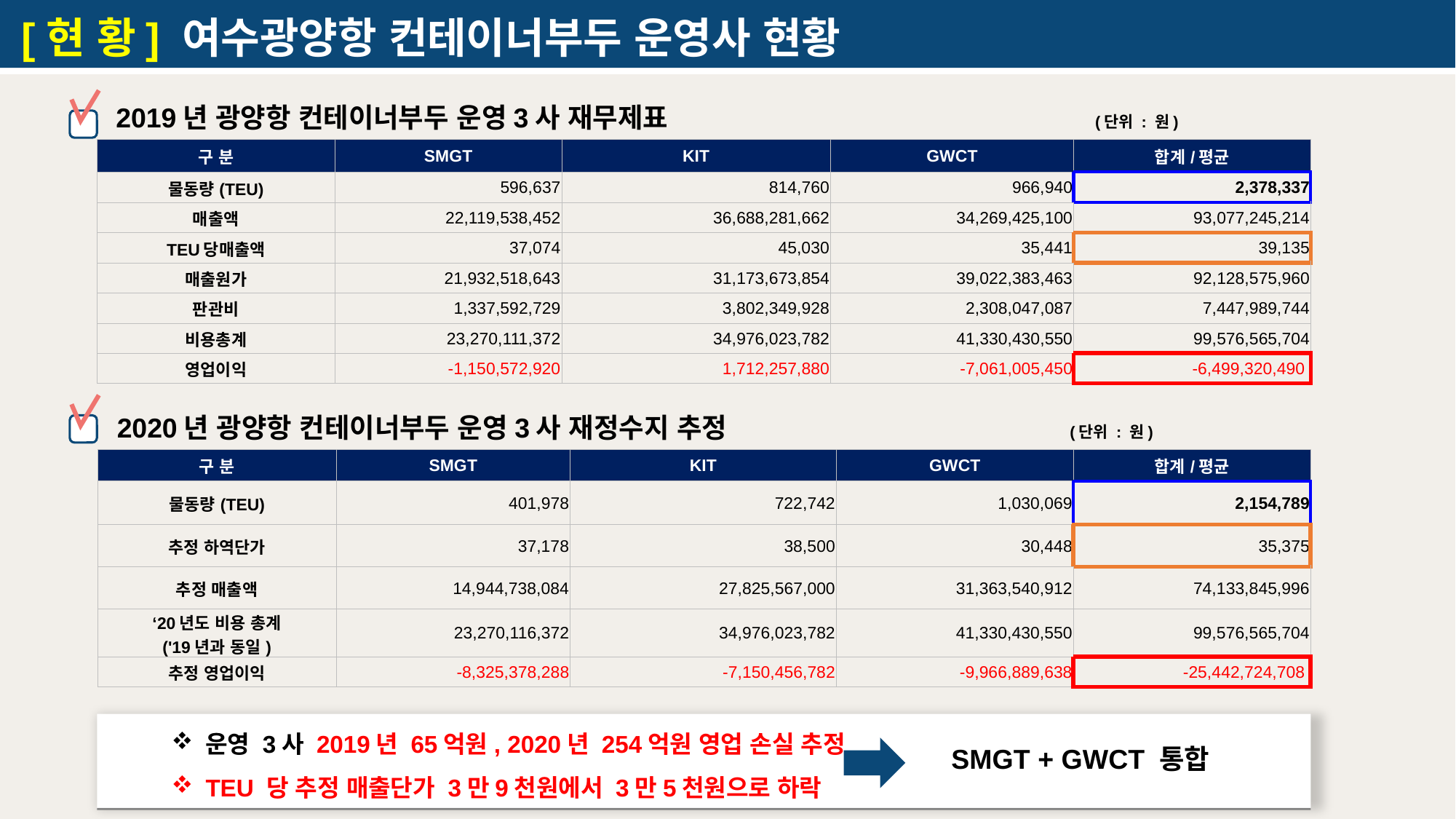

[현 황] 여수광양항 컨테이너부두 운영사 현황

2019년 광양항 컨테이너부두 운영3사 재무제표                                                       (단위 : 원)

| 구 분 | SMGT | KIT | GWCT | 합계/평균 |
| --- | --- | --- | --- | --- |
| 물동량(TEU) | 596,637 | 814,760 | 966,940 | 2,378,337 |
| 매출액 | 22,119,538,452 | 36,688,281,662 | 34,269,425,100 | 93,077,245,214 |
| TEU당매출액 | 37,074 | 45,030 | 35,441 | 39,135 |
| 매출원가 | 21,932,518,643 | 31,173,673,854 | 39,022,383,463 | 92,128,575,960 |
| 판관비 | 1,337,592,729 | 3,802,349,928 | 2,308,047,087 | 7,447,989,744 |
| 비용총계 | 23,270,111,372 | 34,976,023,782 | 41,330,430,550 | 99,576,565,704 |
| 영업이익 | -1,150,572,920 | 1,712,257,880 | -7,061,005,450 | -6,499,320,490 |

2020년 광양항 컨테이너부두 운영3사 재정수지 추정                                            (단위 : 원)

| 구 분 | SMGT | KIT | GWCT | 합계/평균 |
| --- | --- | --- | --- | --- |
| 물동량(TEU) | 401,978 | 722,742 | 1,030,069 | 2,154,789 |
| 추정 하역단가 | 37,178 | 38,500 | 30,448 | 35,375 |
| 추정 매출액 | 14,944,738,084 | 27,825,567,000 | 31,363,540,912 | 74,133,845,996 |
| ‘20년도 비용 총계 ('19년과 동일) | 23,270,116,372 | 34,976,023,782 | 41,330,430,550 | 99,576,565,704 |
| 추정 영업이익 | -8,325,378,288 | -7,150,456,782 | -9,966,889,638 | -25,442,724,708 |
운영 3사 2019년 65억원, 2020년 254억원 영업 손실 추정
TEU 당 추정 매출단가 3만9천원에서 3만5천원으로 하락

SMGT + GWCT 통합